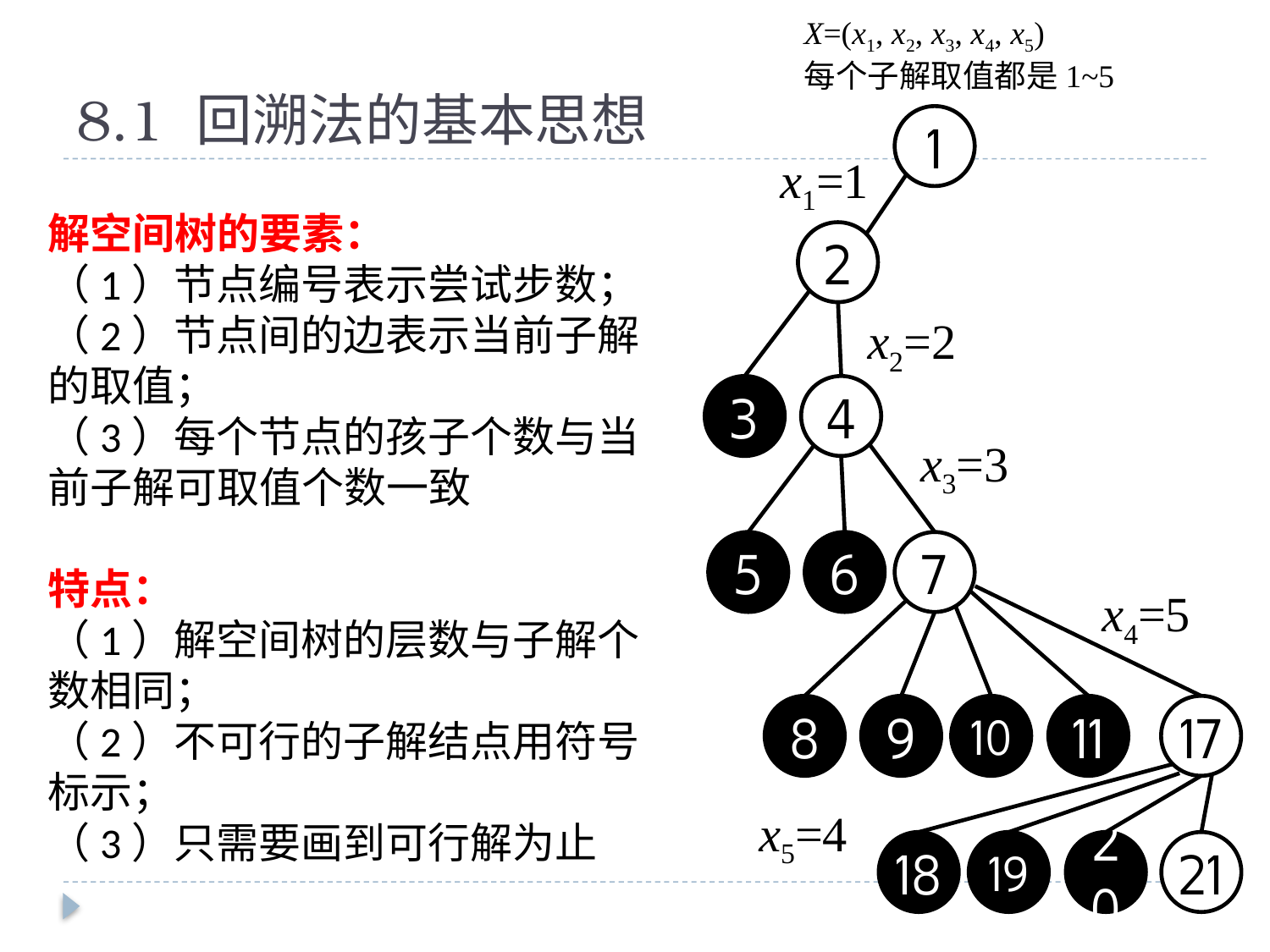

X=(x1, x2, x3, x4, x5)
每个子解取值都是1~5
# 8.1 回溯法的基本思想
1
x1=1
解空间树的要素：
（1）节点编号表示尝试步数；
（2）节点间的边表示当前子解的取值；
（3）每个节点的孩子个数与当前子解可取值个数一致

特点：
（1）解空间树的层数与子解个数相同；
（2）不可行的子解结点用符号标示；
（3）只需要画到可行解为止
2
x2=2
3
4
x3=3
5
6
7
x4=5
8
9
10
11
17
x5=4
18
19
20
21